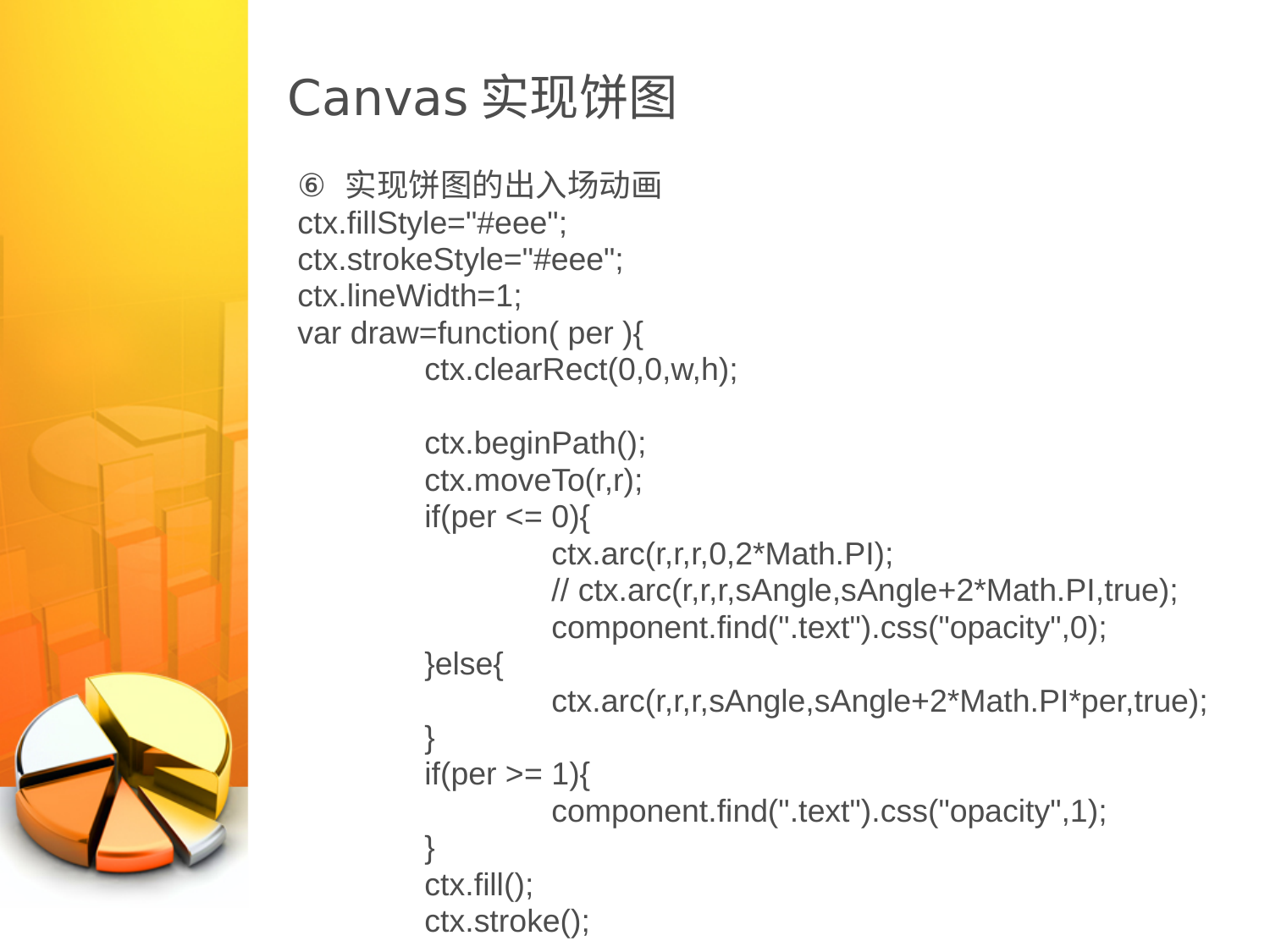

# Canvas实现饼图
实现饼图的出入场动画
ctx.fillStyle="#eee";
ctx.strokeStyle="#eee";
ctx.lineWidth=1;
var draw=function( per ){
	ctx.clearRect(0,0,w,h);

	ctx.beginPath();
	ctx.moveTo(r,r);
	if(per <= 0){
		ctx.arc(r,r,r,0,2*Math.PI);
		// ctx.arc(r,r,r,sAngle,sAngle+2*Math.PI,true);
		component.find(".text").css("opacity",0);
	}else{
		ctx.arc(r,r,r,sAngle,sAngle+2*Math.PI*per,true);
	}
	if(per >= 1){
		component.find(".text").css("opacity",1);
	}
	ctx.fill();
	ctx.stroke();

};
draw(0);
component.on("onLoad",function(){
	// 饼图动画效果
	var s=0;
	for(var i=0;i<100;i++){
		setTimeout(function(){
			s=s+0.01;
			draw(s);
		},i*10+500);
	}
});
component.on("onLeave",function(){
	var s=1;
	for(var i=0;i<100;i++){
		setTimeout(function(){
			s=s-0.01;
			draw(s);
		},i*10);
	}
});

PPT模板下载：www.1ppt.com/moban/     行业PPT模板：www.1ppt.com/hangye/
节日PPT模板：www.1ppt.com/jieri/           PPT素材下载：www.1ppt.com/sucai/
PPT背景图片：www.1ppt.com/beijing/      PPT图表下载：www.1ppt.com/tubiao/
优秀PPT下载：www.1ppt.com/xiazai/        PPT教程： www.1ppt.com/powerpoint/
Word教程： www.1ppt.com/word/              Excel教程：www.1ppt.com/excel/
资料下载：www.1ppt.com/ziliao/                PPT课件下载：www.1ppt.com/kejian/
范文下载：www.1ppt.com/fanwen/             试卷下载：www.1ppt.com/shiti/
教案下载：www.1ppt.com/jiaoan/        PPT论坛：www.1ppt.cn